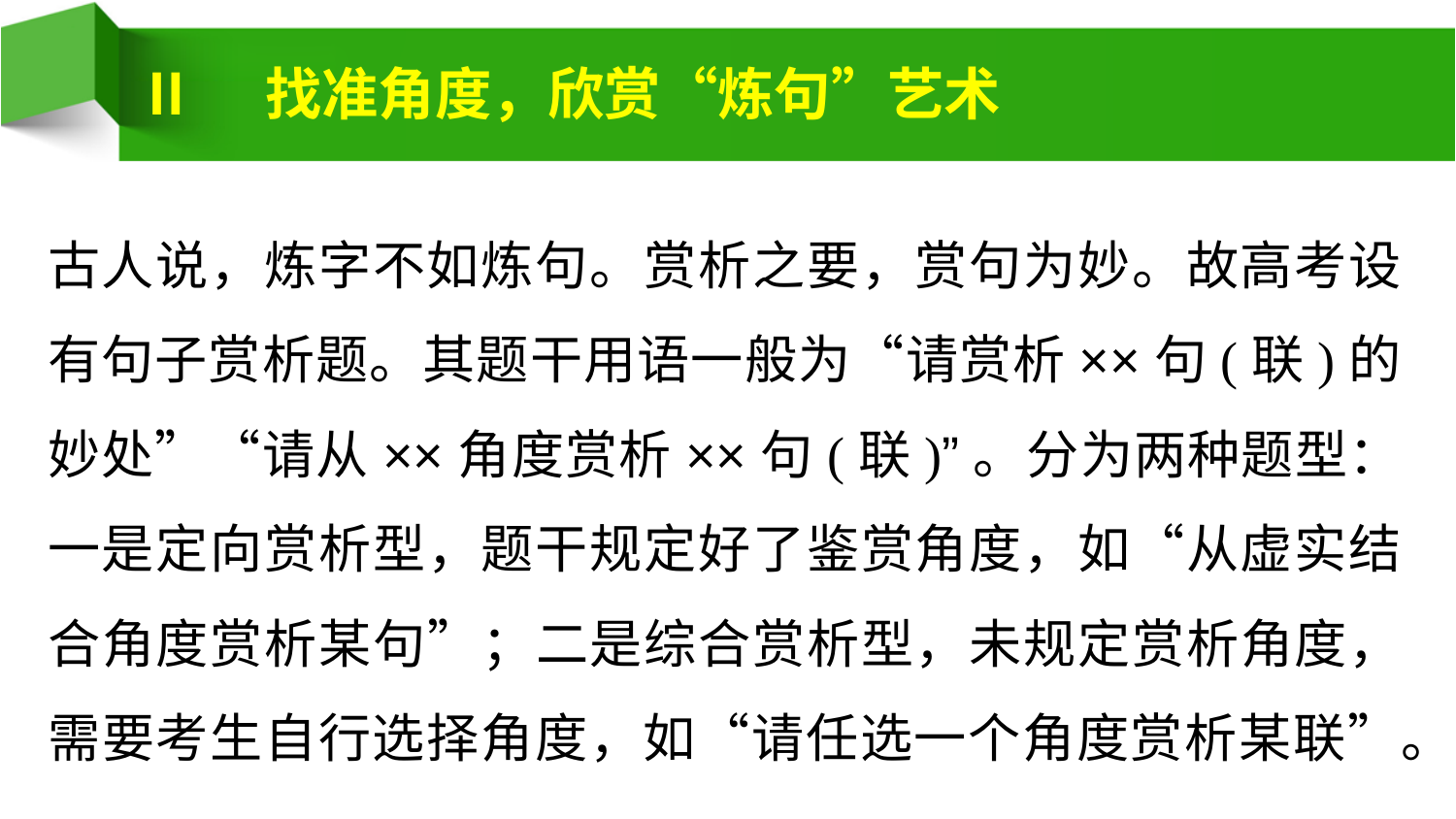

Ⅱ　找准角度，欣赏“炼句”艺术
古人说，炼字不如炼句。赏析之要，赏句为妙。故高考设有句子赏析题。其题干用语一般为“请赏析××句(联)的妙处”“请从××角度赏析××句(联)”。分为两种题型：一是定向赏析型，题干规定好了鉴赏角度，如“从虚实结合角度赏析某句”；二是综合赏析型，未规定赏析角度，需要考生自行选择角度，如“请任选一个角度赏析某联”。